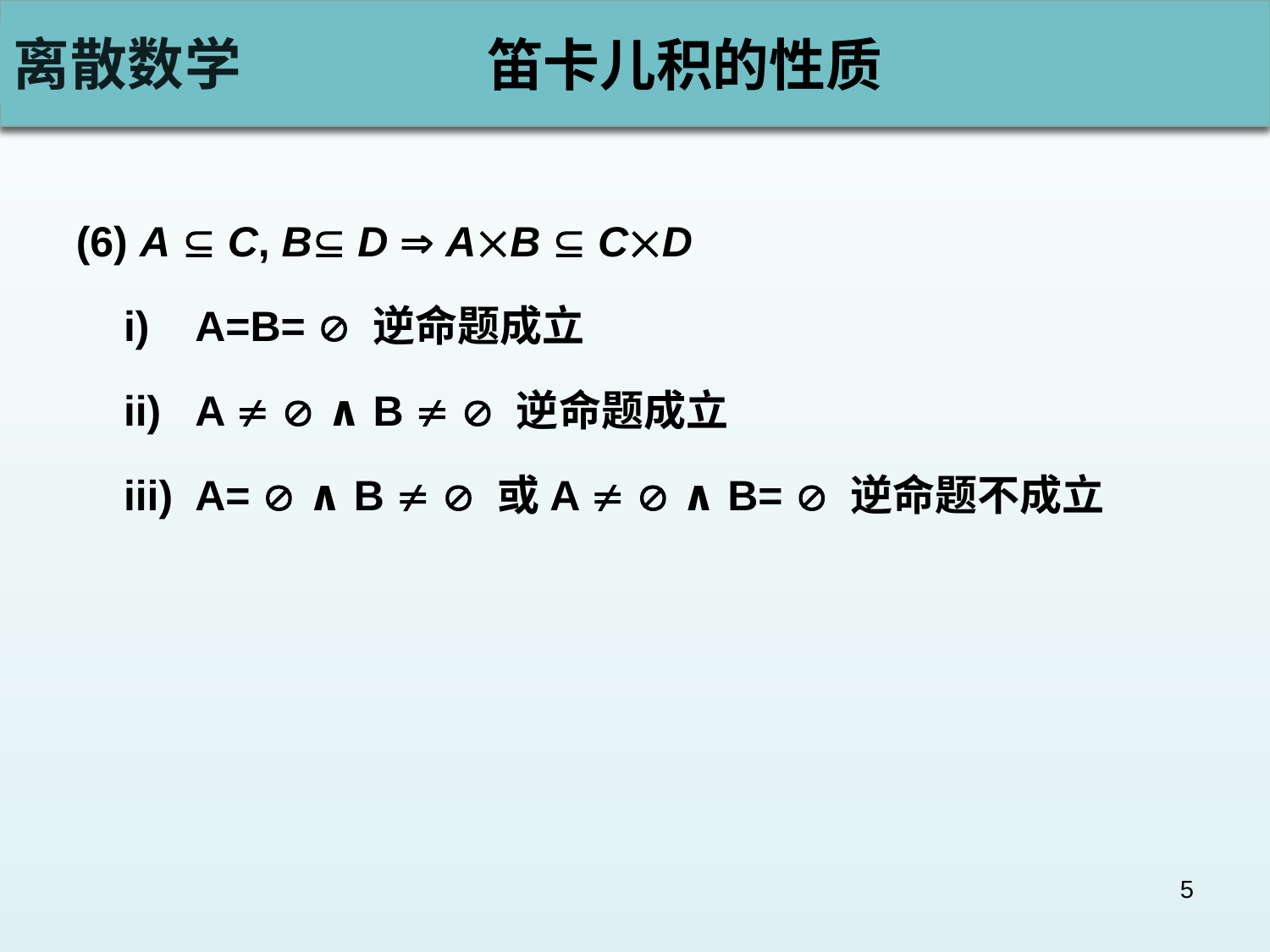

# 笛卡儿积的性质
(6) A ⊆ C, B⊆ D ⇒ A×B ⊆ C×D
A=B= ∅ 逆命题成立
A ≠ ∅ ∧ B ≠ ∅ 逆命题成立
A= ∅ ∧ B ≠ ∅ 或A ≠ ∅ ∧ B= ∅ 逆命题不成立
5